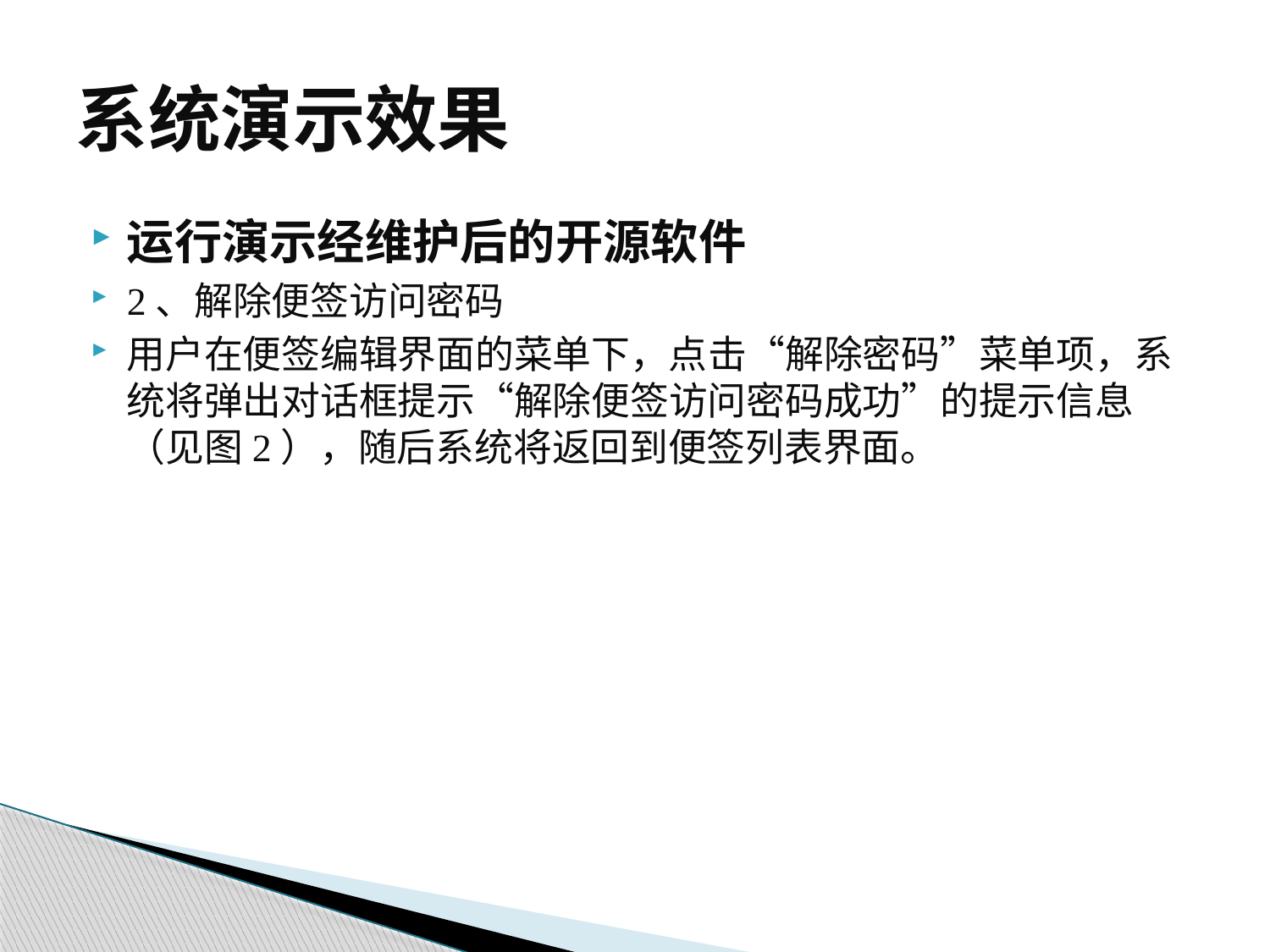

# 系统演示效果
运行演示经维护后的开源软件
2、解除便签访问密码
用户在便签编辑界面的菜单下，点击“解除密码”菜单项，系统将弹出对话框提示“解除便签访问密码成功”的提示信息（见图2），随后系统将返回到便签列表界面。